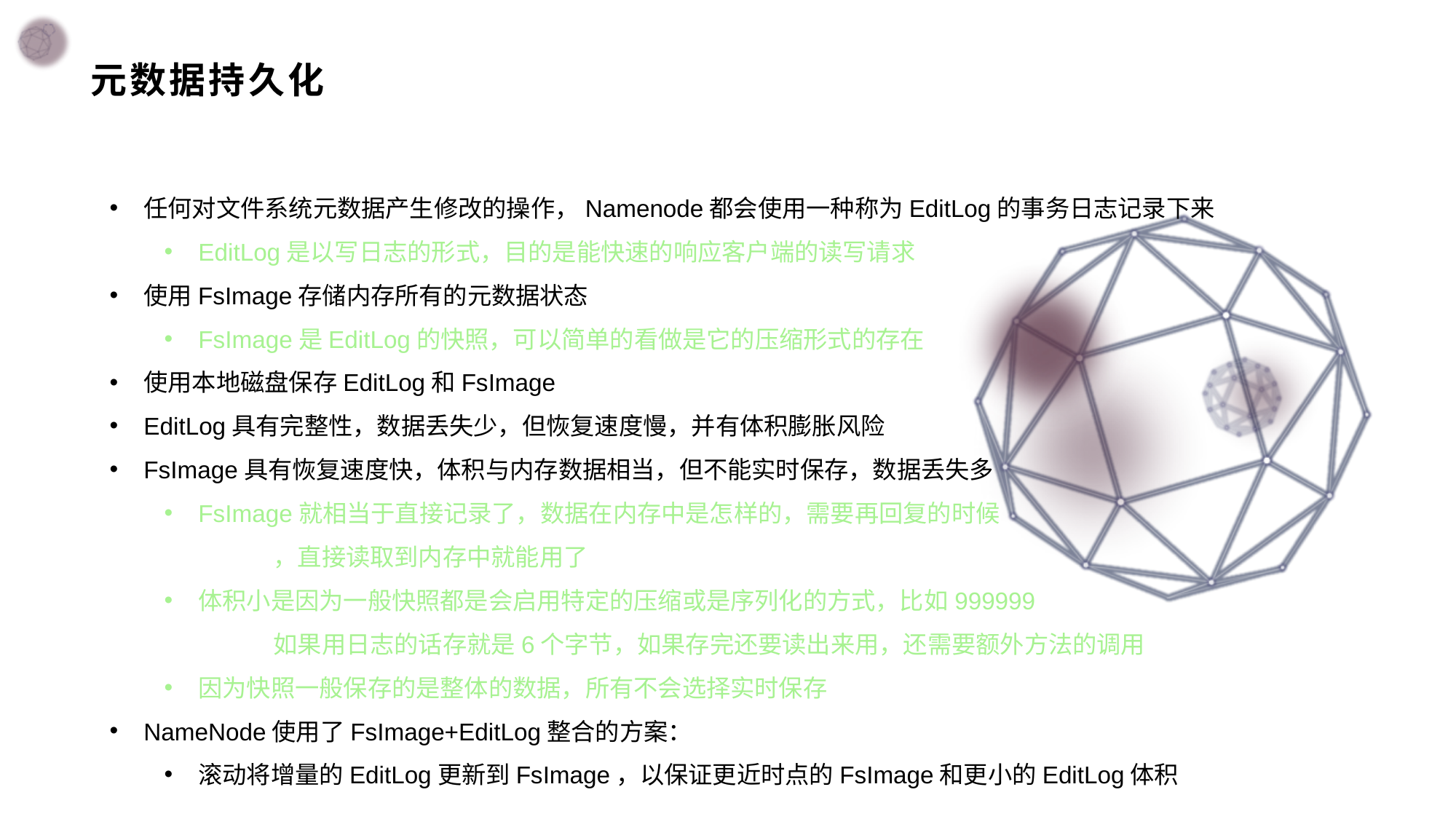

# 元数据持久化
任何对文件系统元数据产生修改的操作，Namenode都会使用一种称为EditLog的事务日志记录下来
EditLog是以写日志的形式，目的是能快速的响应客户端的读写请求
使用FsImage存储内存所有的元数据状态
FsImage是EditLog的快照，可以简单的看做是它的压缩形式的存在
使用本地磁盘保存EditLog和FsImage
EditLog具有完整性，数据丢失少，但恢复速度慢，并有体积膨胀风险
FsImage具有恢复速度快，体积与内存数据相当，但不能实时保存，数据丢失多
FsImage就相当于直接记录了，数据在内存中是怎样的，需要再回复的时候
	，直接读取到内存中就能用了
体积小是因为一般快照都是会启用特定的压缩或是序列化的方式，比如999999
	如果用日志的话存就是6个字节，如果存完还要读出来用，还需要额外方法的调用
因为快照一般保存的是整体的数据，所有不会选择实时保存
NameNode使用了FsImage+EditLog整合的方案：
滚动将增量的EditLog更新到FsImage，以保证更近时点的FsImage和更小的EditLog体积